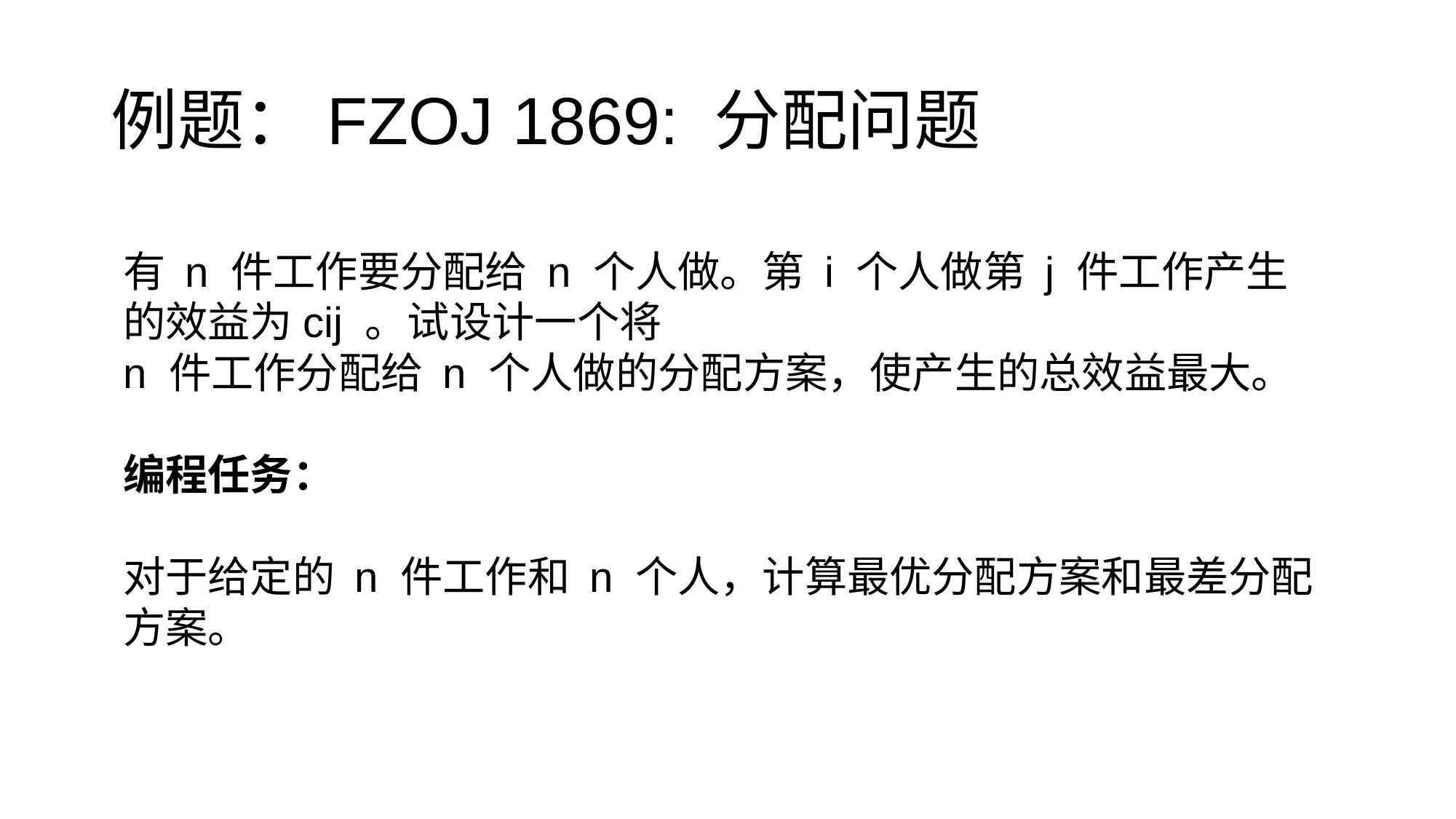

# 例题：FZOJ 1869: 分配问题
有 n 件工作要分配给 n 个人做。第 i 个人做第 j 件工作产生的效益为cij 。试设计一个将
n 件工作分配给 n 个人做的分配方案，使产生的总效益最大。

编程任务：

对于给定的 n 件工作和 n 个人，计算最优分配方案和最差分配方案。